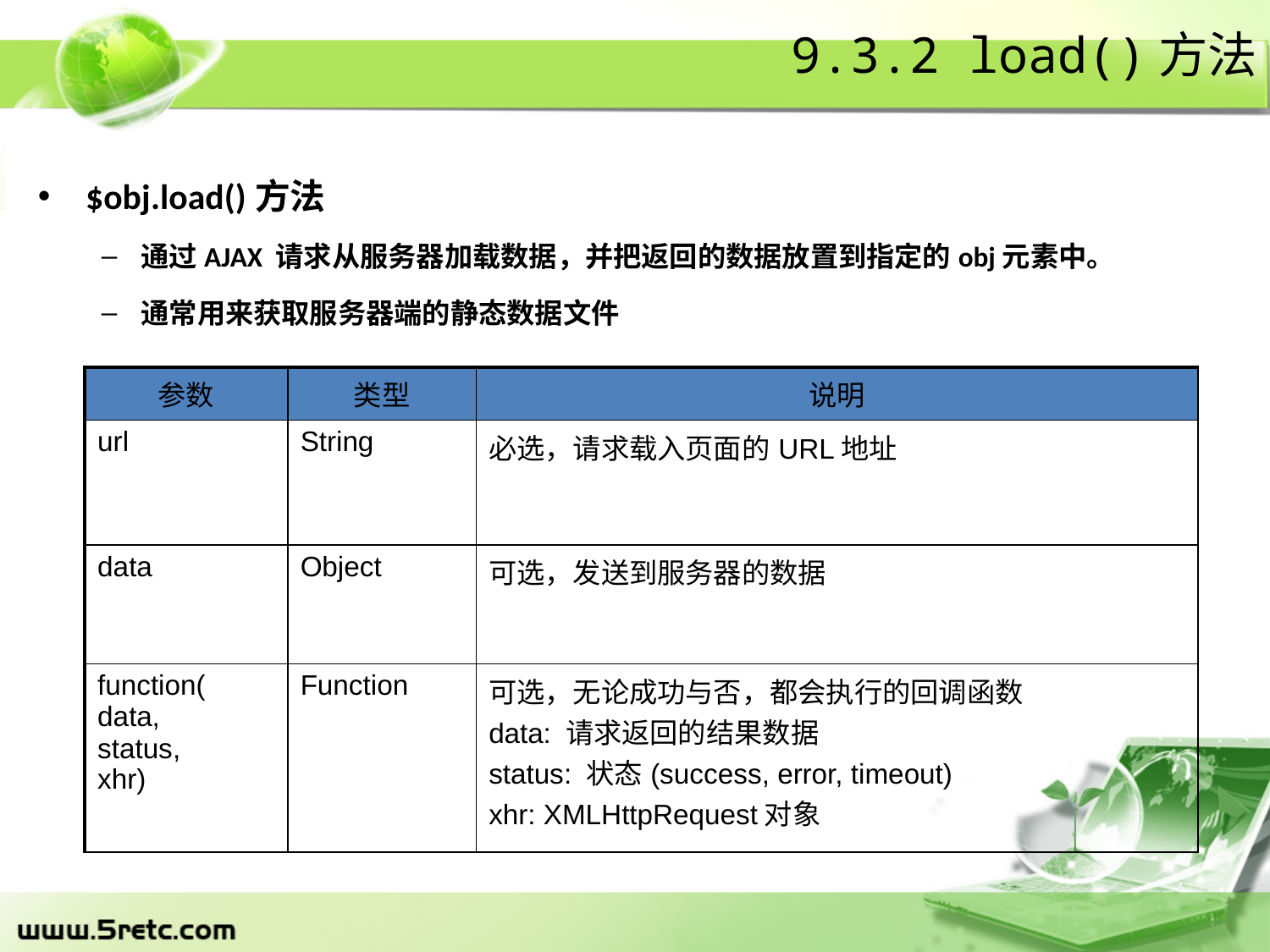

9.3.2 load()方法
$obj.load()方法
通过AJAX 请求从服务器加载数据，并把返回的数据放置到指定的obj元素中。
通常用来获取服务器端的静态数据文件
| 参数 | 类型 | 说明 |
| --- | --- | --- |
| url | String | 必选，请求载入页面的URL地址 |
| data | Object | 可选，发送到服务器的数据 |
| function( data, status, xhr) | Function | 可选，无论成功与否，都会执行的回调函数 data: 请求返回的结果数据 status: 状态(success, error, timeout) xhr: XMLHttpRequest对象 |